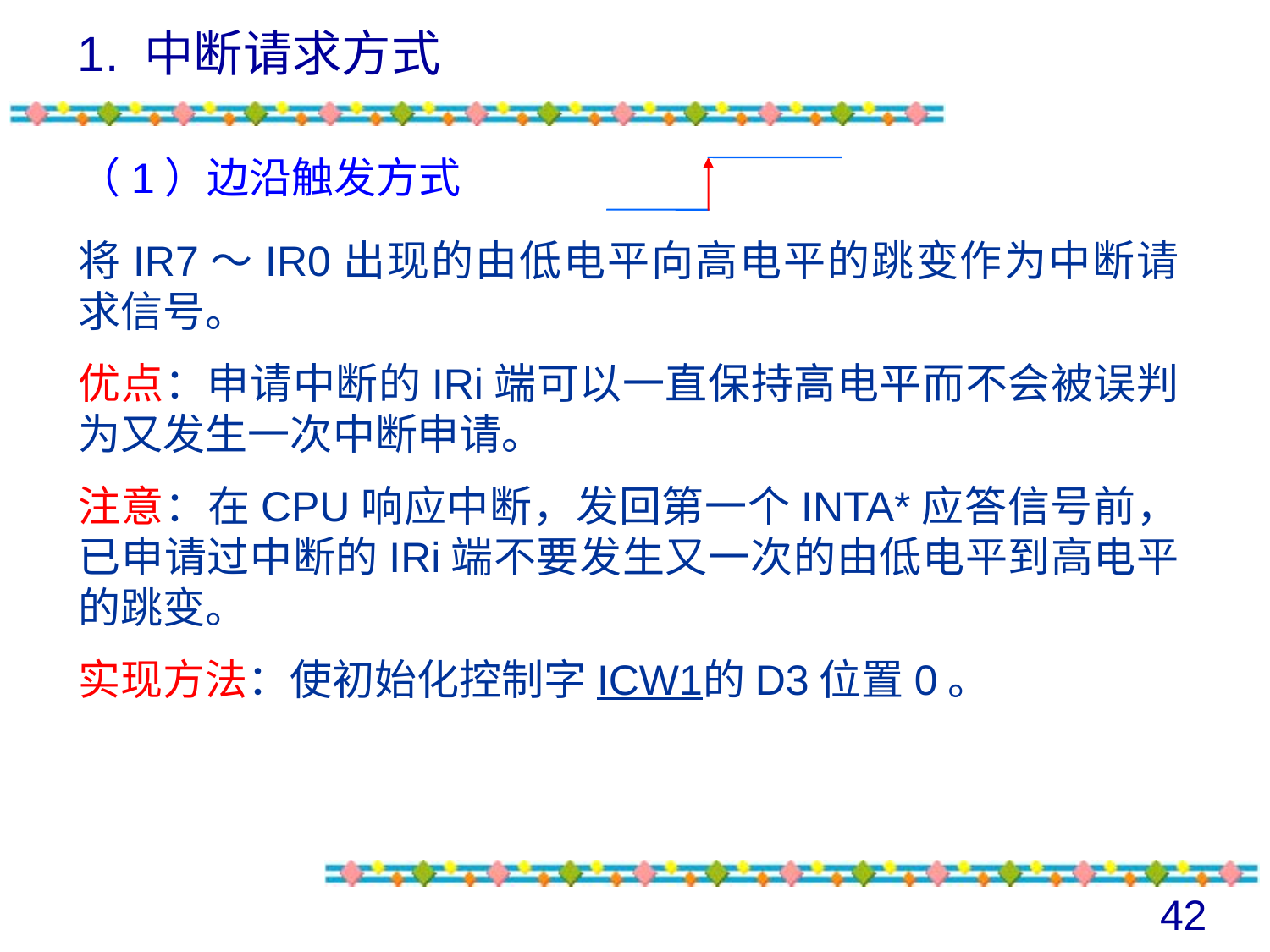

# 1. 中断请求方式
（1）边沿触发方式
将IR7～IR0出现的由低电平向高电平的跳变作为中断请求信号。
优点：申请中断的IRi端可以一直保持高电平而不会被误判为又发生一次中断申请。
注意：在CPU响应中断，发回第一个INTA*应答信号前，已申请过中断的IRi端不要发生又一次的由低电平到高电平的跳变。
实现方法：使初始化控制字ICW1的D3位置0。